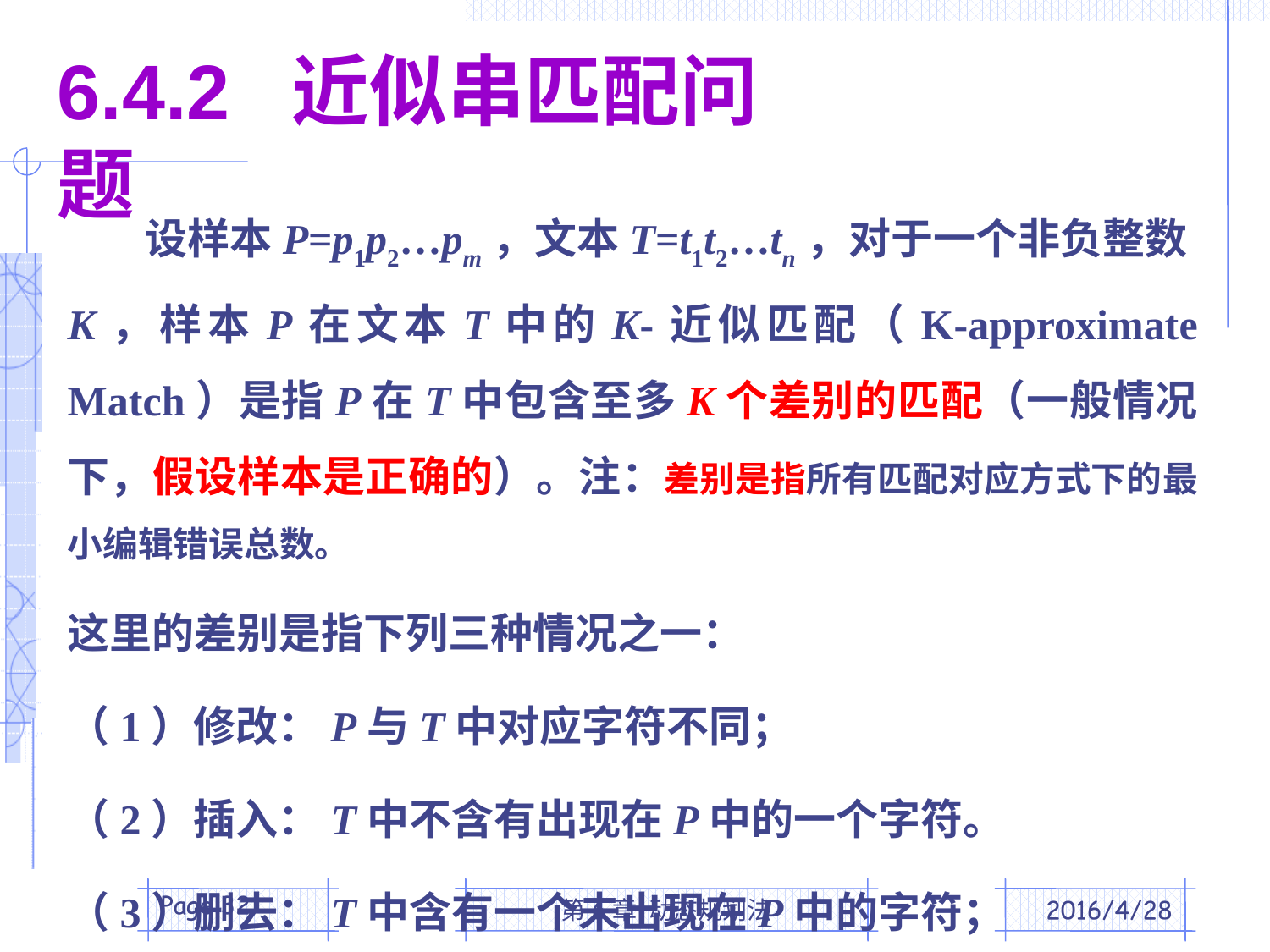

6.4.2  近似串匹配问题
       设样本P=p1p2…pm，文本T=t1t2…tn，对于一个非负整数K，样本P在文本T中的K-近似匹配（K-approximate Match）是指P在T中包含至多K个差别的匹配（一般情况下，假设样本是正确的）。注：差别是指所有匹配对应方式下的最小编辑错误总数。
这里的差别是指下列三种情况之一：
（1）修改：P与T中对应字符不同；
（2）插入：T中不含有出现在P中的一个字符。
（3）删去：T中含有一个未出现在P中的字符；
Page 32
第6章  动态规划法
2016/4/28